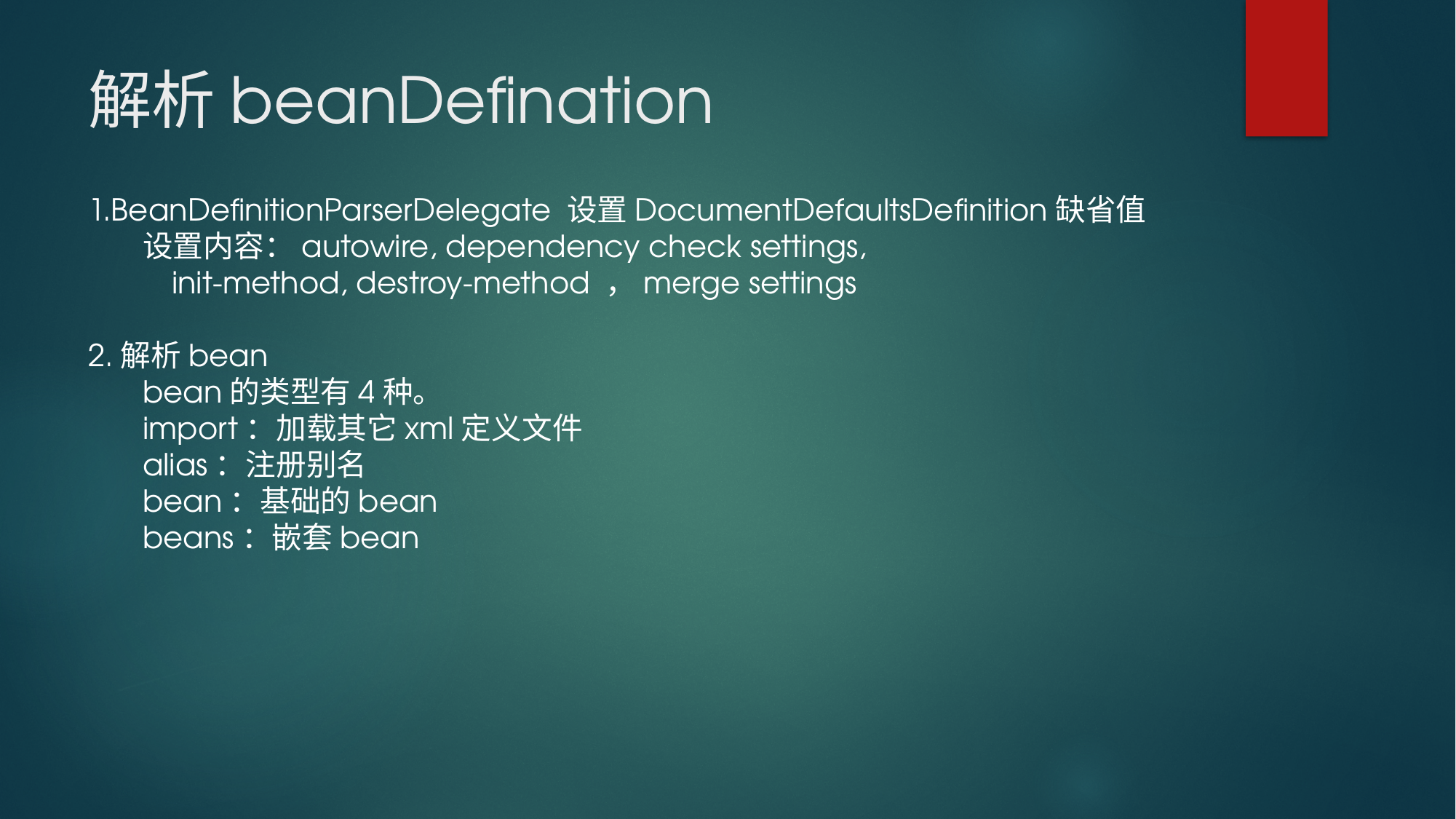

# 解析beanDefination
1.BeanDefinitionParserDelegate 设置DocumentDefaultsDefinition缺省值
	设置内容：autowire, dependency check settings,
          init-method, destroy-method ，merge settings

2.解析bean
	bean的类型有4种。
	import：加载其它xml定义文件
	alias：注册别名
	bean：基础的bean
	beans：嵌套bean